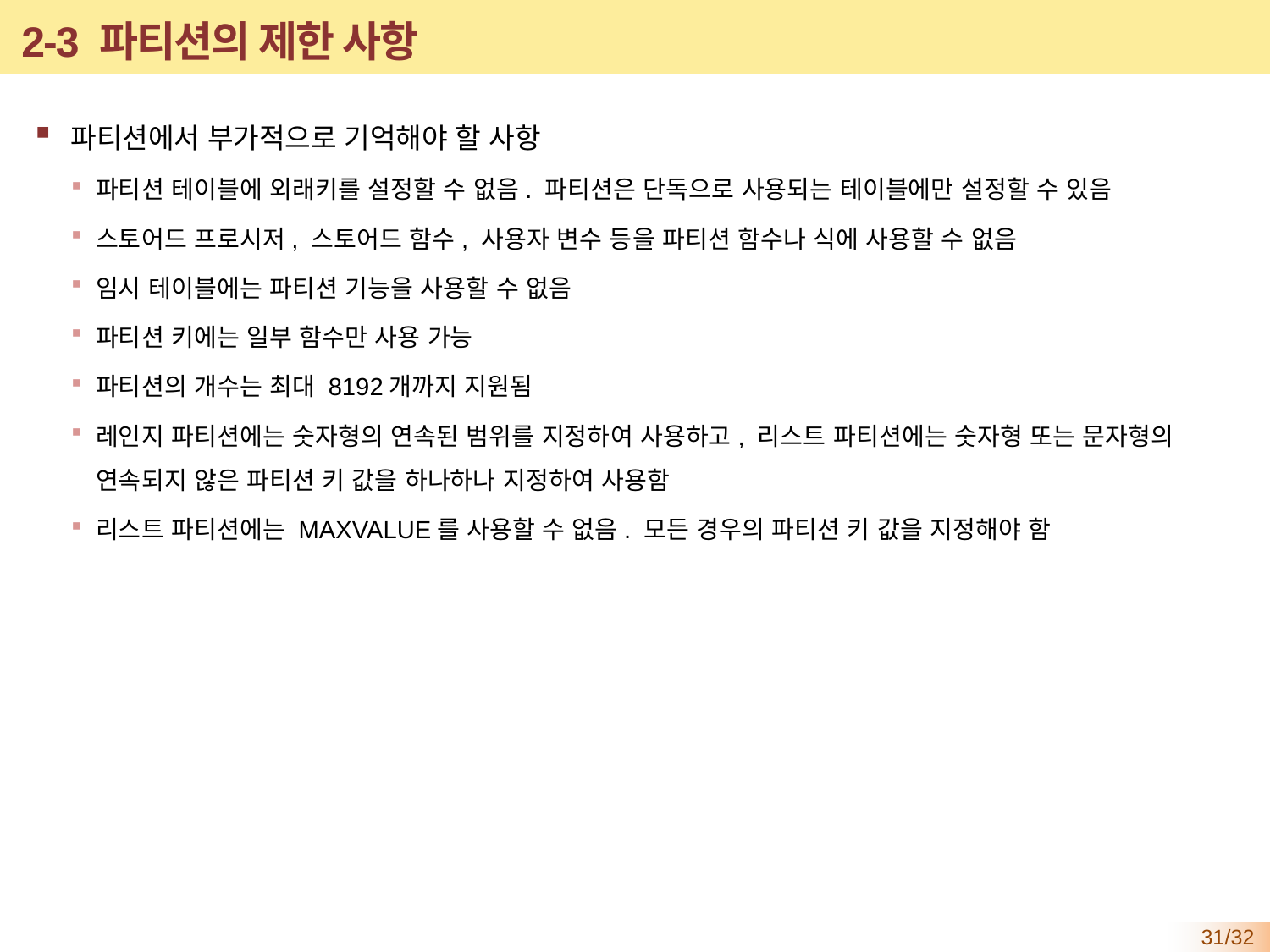

# 2-3 파티션의 제한 사항
파티션에서 부가적으로 기억해야 할 사항
파티션 테이블에 외래키를 설정할 수 없음. 파티션은 단독으로 사용되는 테이블에만 설정할 수 있음
스토어드 프로시저, 스토어드 함수, 사용자 변수 등을 파티션 함수나 식에 사용할 수 없음
임시 테이블에는 파티션 기능을 사용할 수 없음
파티션 키에는 일부 함수만 사용 가능
파티션의 개수는 최대 8192개까지 지원됨
레인지 파티션에는 숫자형의 연속된 범위를 지정하여 사용하고, 리스트 파티션에는 숫자형 또는 문자형의 연속되지 않은 파티션 키 값을 하나하나 지정하여 사용함
리스트 파티션에는 MAXVALUE를 사용할 수 없음. 모든 경우의 파티션 키 값을 지정해야 함